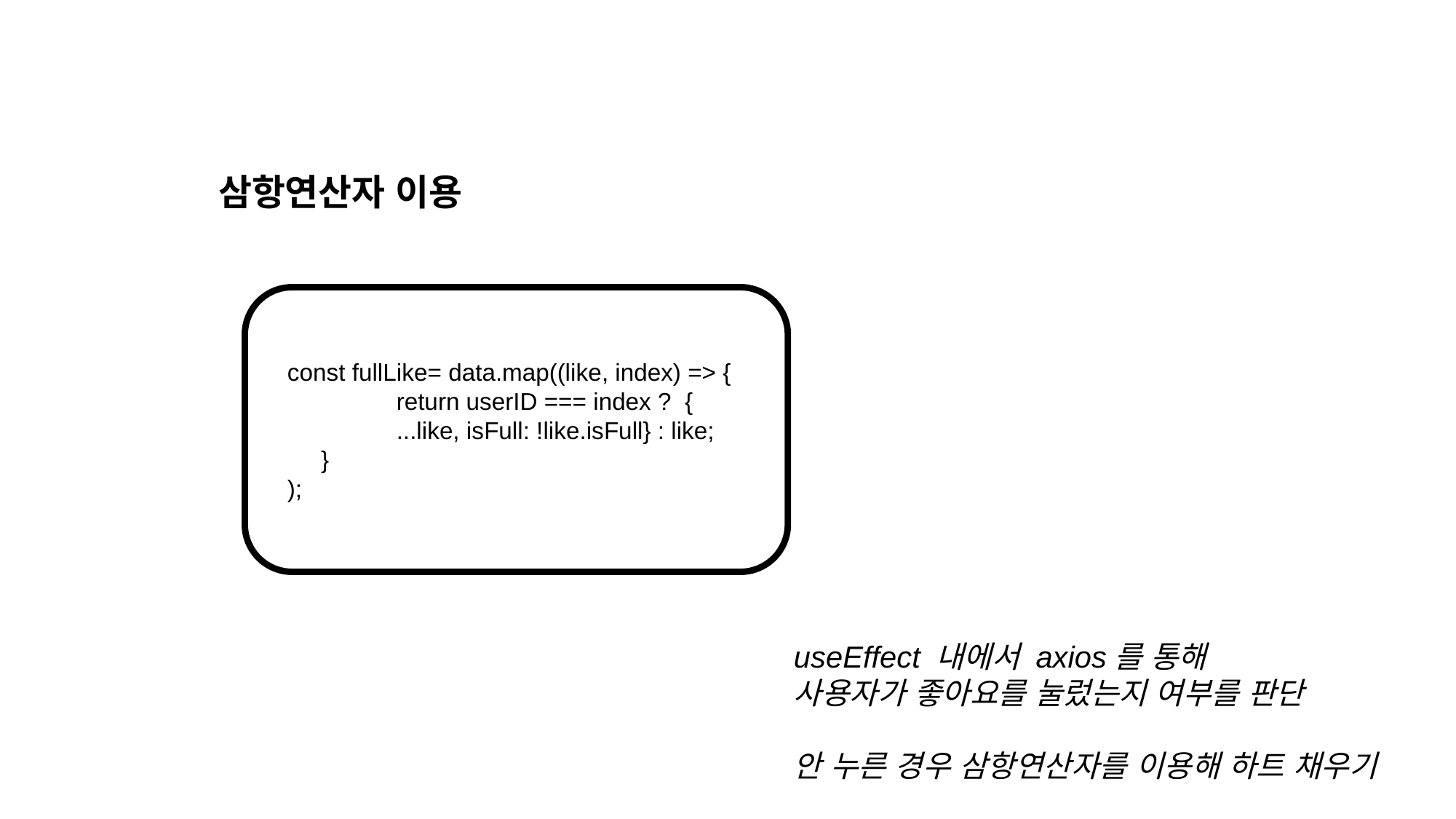

삼항연산자 이용

const fullLike= data.map((like, index) => {
	return userID === index ?  {
	...like, isFull: !like.isFull} : like;
     }
);
useEffect 내에서 axios를 통해
사용자가 좋아요를 눌렀는지 여부를 판단

안 누른 경우 삼항연산자를 이용해 하트 채우기